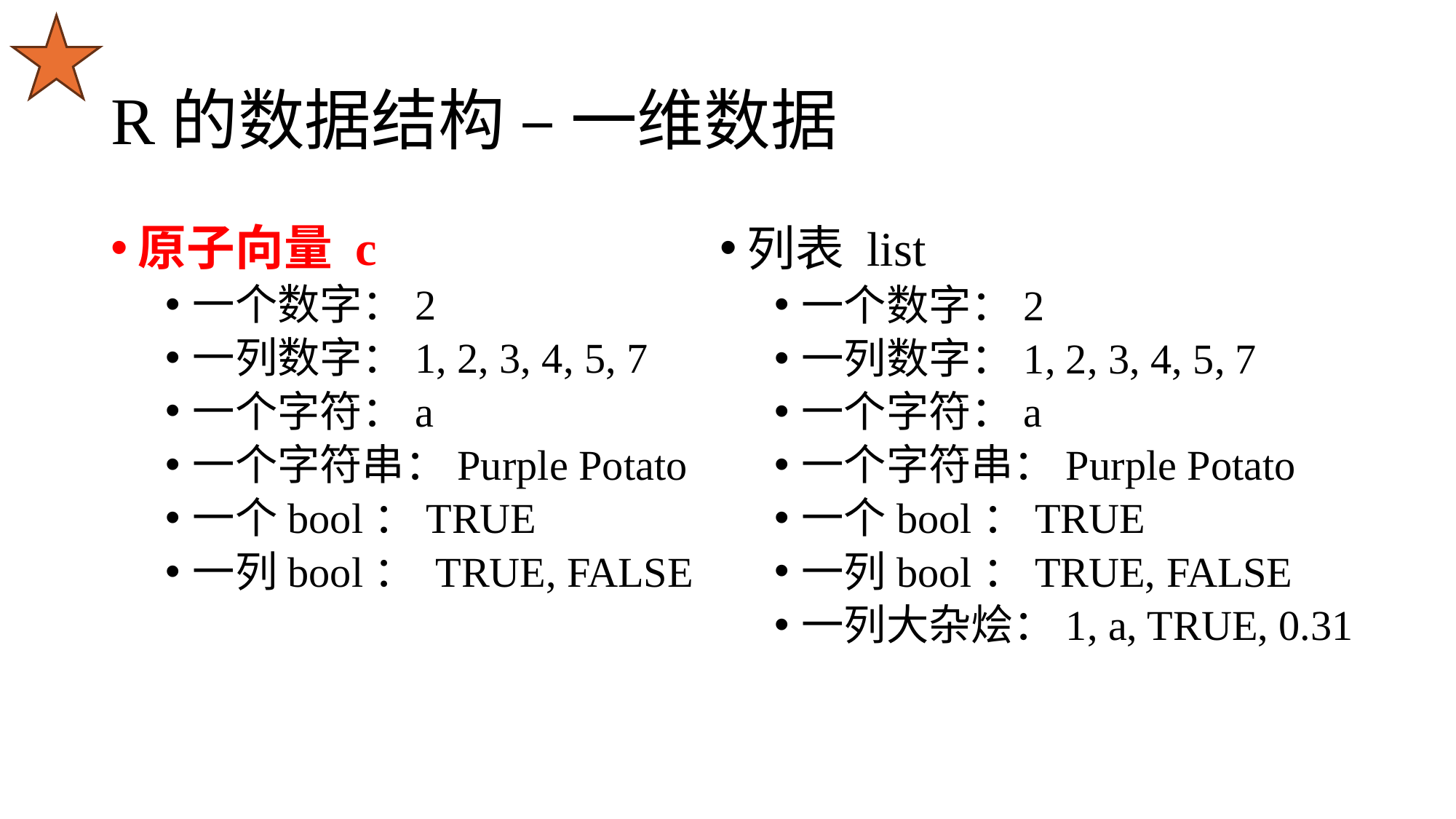

# R的数据结构 – 一维数据
原子向量 c
一个数字：2
一列数字：1, 2, 3, 4, 5, 7
一个字符：a
一个字符串：Purple Potato
一个bool：TRUE
一列bool： TRUE, FALSE
列表 list
一个数字：2
一列数字：1, 2, 3, 4, 5, 7
一个字符：a
一个字符串：Purple Potato
一个bool：TRUE
一列bool：TRUE, FALSE
一列大杂烩：1, a, TRUE, 0.31